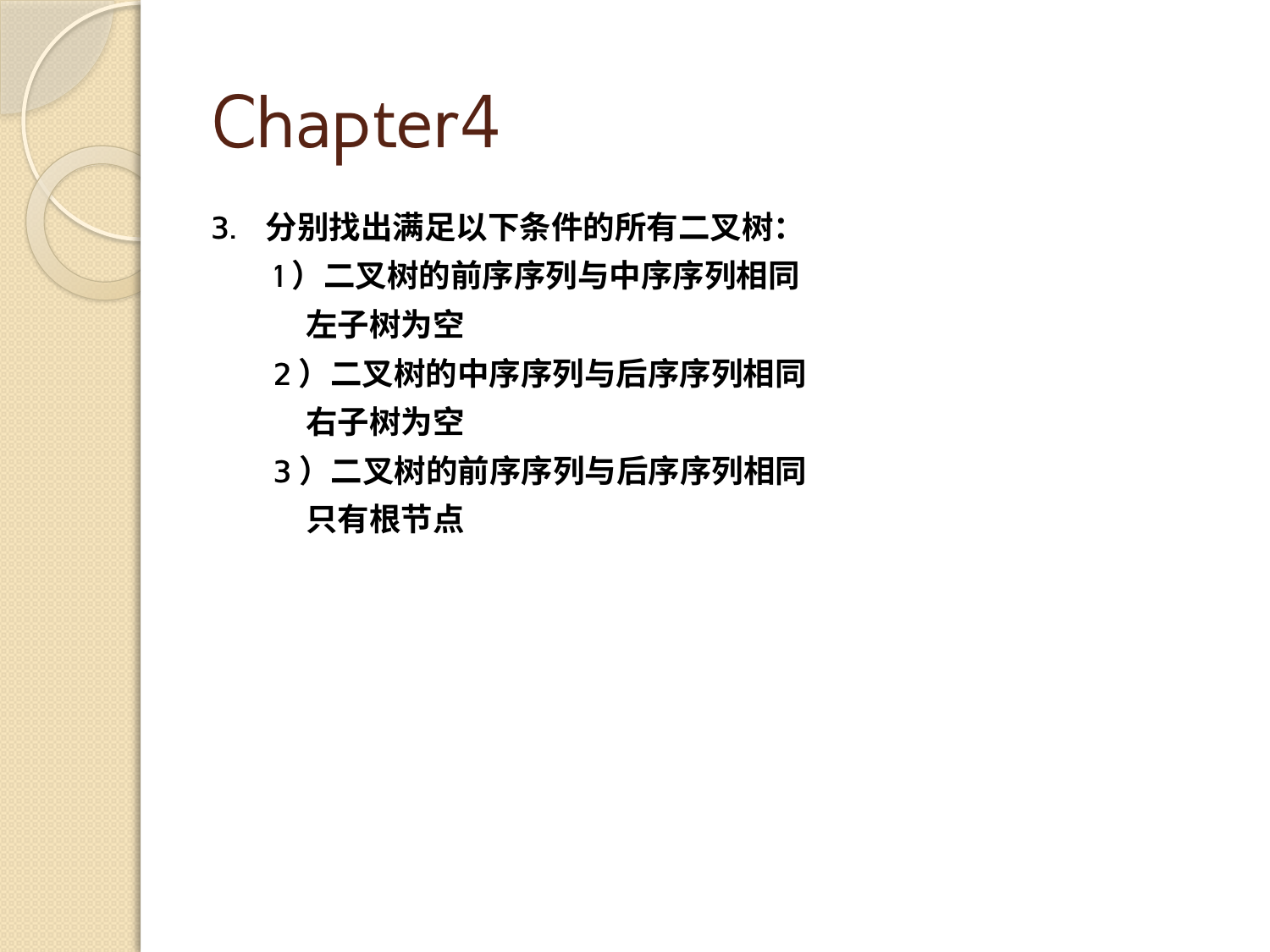

# Chapter4
3.  分别找出满足以下条件的所有二叉树：
      1）二叉树的前序序列与中序序列相同
            左子树为空
      2）二叉树的中序序列与后序序列相同
            右子树为空
      3）二叉树的前序序列与后序序列相同
            只有根节点